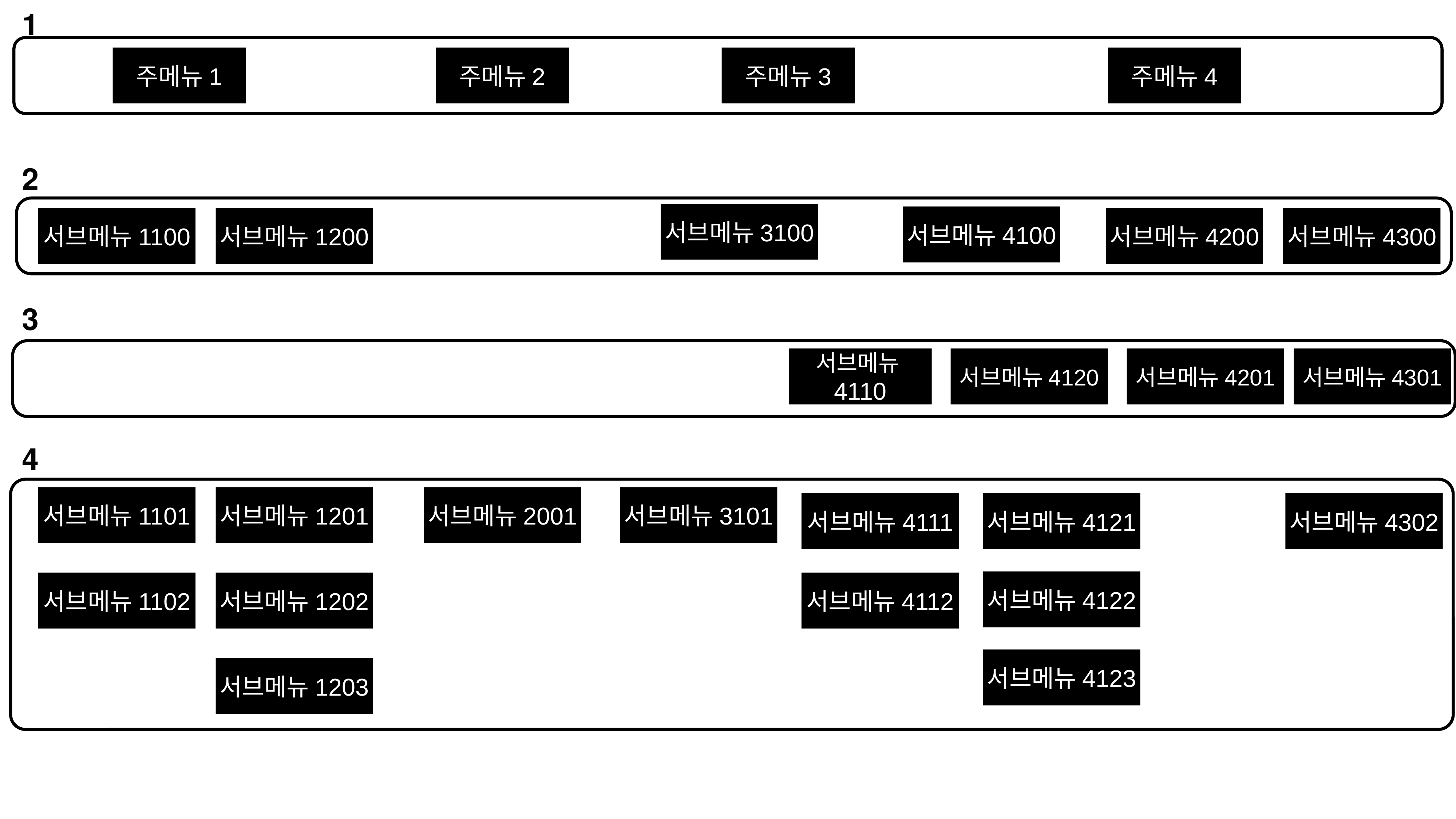

1

주메뉴1
주메뉴2
주메뉴3
주메뉴4
2

서브메뉴3100
서브메뉴4100
서브메뉴1100
서브메뉴1200
서브메뉴4200
서브메뉴4300
3

서브메뉴4110
서브메뉴4120
서브메뉴4201
서브메뉴4301
4

서브메뉴1101
서브메뉴1201
서브메뉴2001
서브메뉴3101
서브메뉴4111
서브메뉴4121
서브메뉴4302
서브메뉴4122
서브메뉴1102
서브메뉴1202
서브메뉴4112
서브메뉴4123
서브메뉴1203